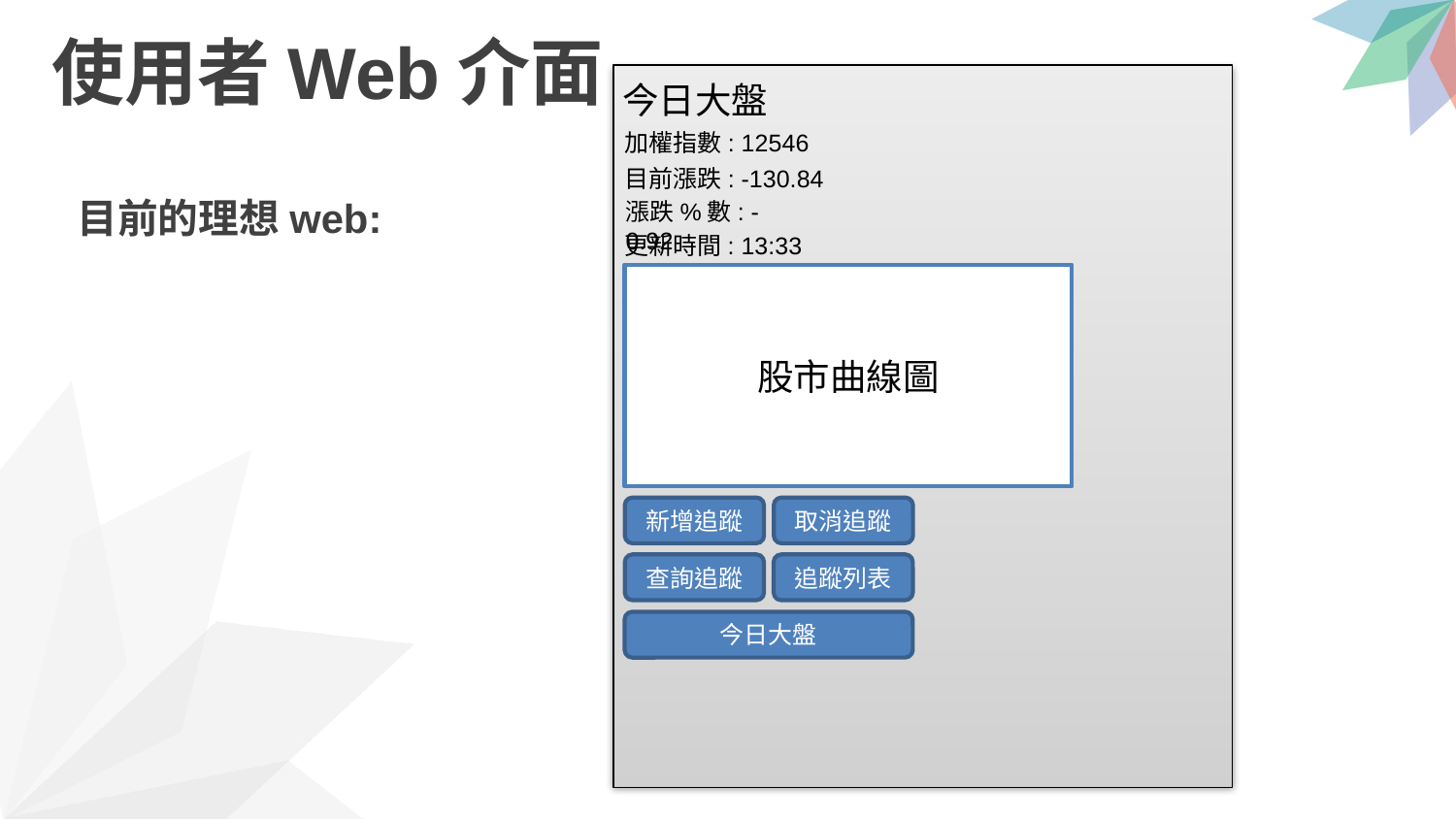

# 使用者Web介面

今日大盤
加權指數: 12546
目前漲跌: -130.84
目前的理想web:
漲跌%數: -0.92
更新時間: 13:33
股市曲線圖

新增追蹤
取消追蹤
查詢追蹤
追蹤列表
今日大盤